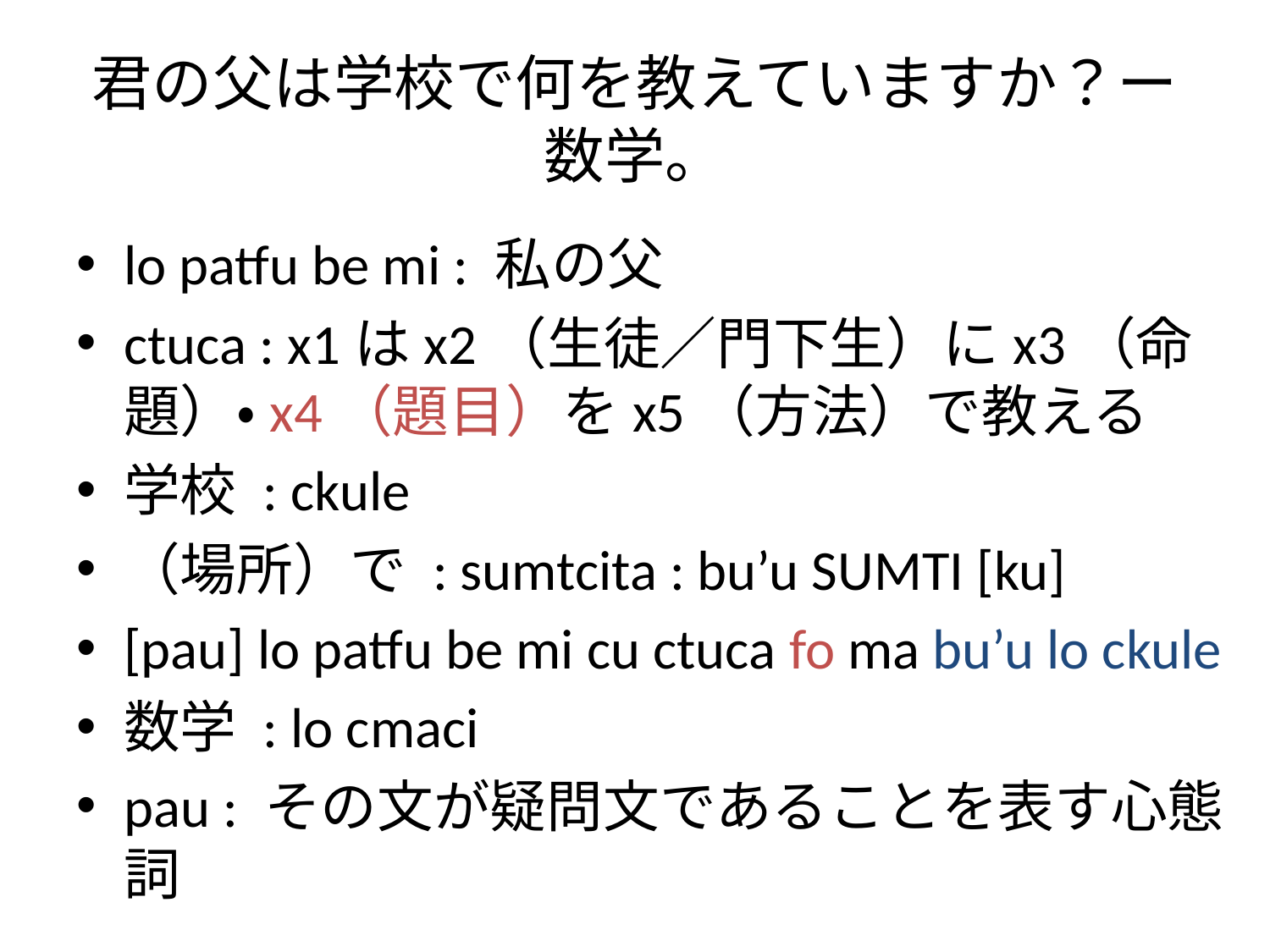

# 君の父は学校で何を教えていますか？ー数学。
lo patfu be mi : 私の父
ctuca : x1はx2（生徒／門下生）にx3（命題）・x4（題目）をx5（方法）で教える
学校 : ckule
（場所）で : sumtcita : bu’u SUMTI [ku]
[pau] lo patfu be mi cu ctuca fo ma bu’u lo ckule
数学 : lo cmaci
pau : その文が疑問文であることを表す心態詞